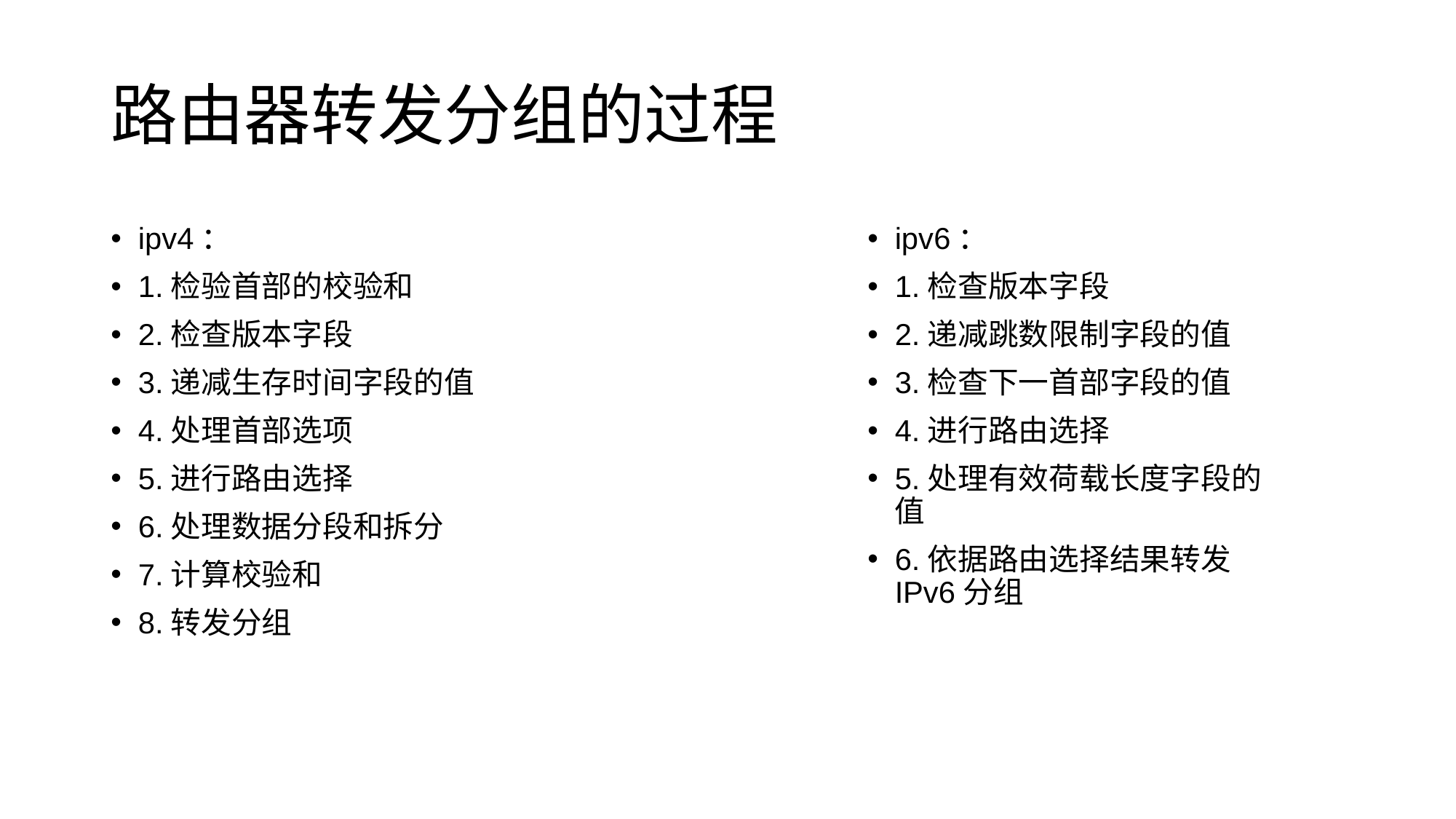

# 路由器转发分组的过程
ipv4：
1.检验首部的校验和
2.检查版本字段
3.递减生存时间字段的值
4.处理首部选项
5.进行路由选择
6.处理数据分段和拆分
7.计算校验和
8.转发分组
ipv6：
1.检查版本字段
2.递减跳数限制字段的值
3.检查下一首部字段的值
4.进行路由选择
5.处理有效荷载长度字段的值
6.依据路由选择结果转发IPv6分组